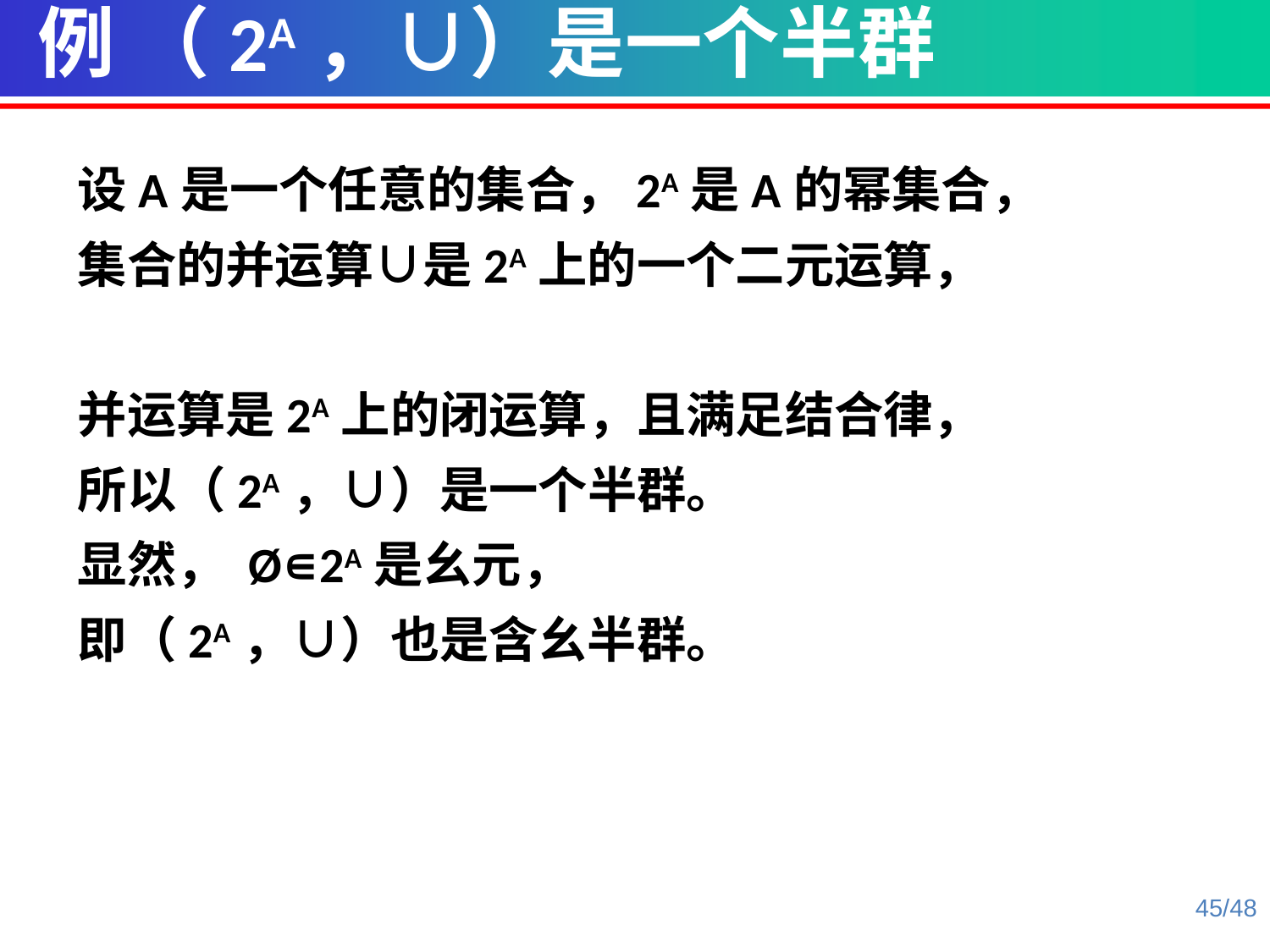

例 （2A，∪）是一个半群
设A是一个任意的集合，2A是A的幂集合，
集合的并运算∪是2A上的一个二元运算，

并运算是2A上的闭运算，且满足结合律，
所以（2A，∪）是一个半群。
显然， Ø∊2A是幺元，
即（2A，∪）也是含幺半群。
45/48